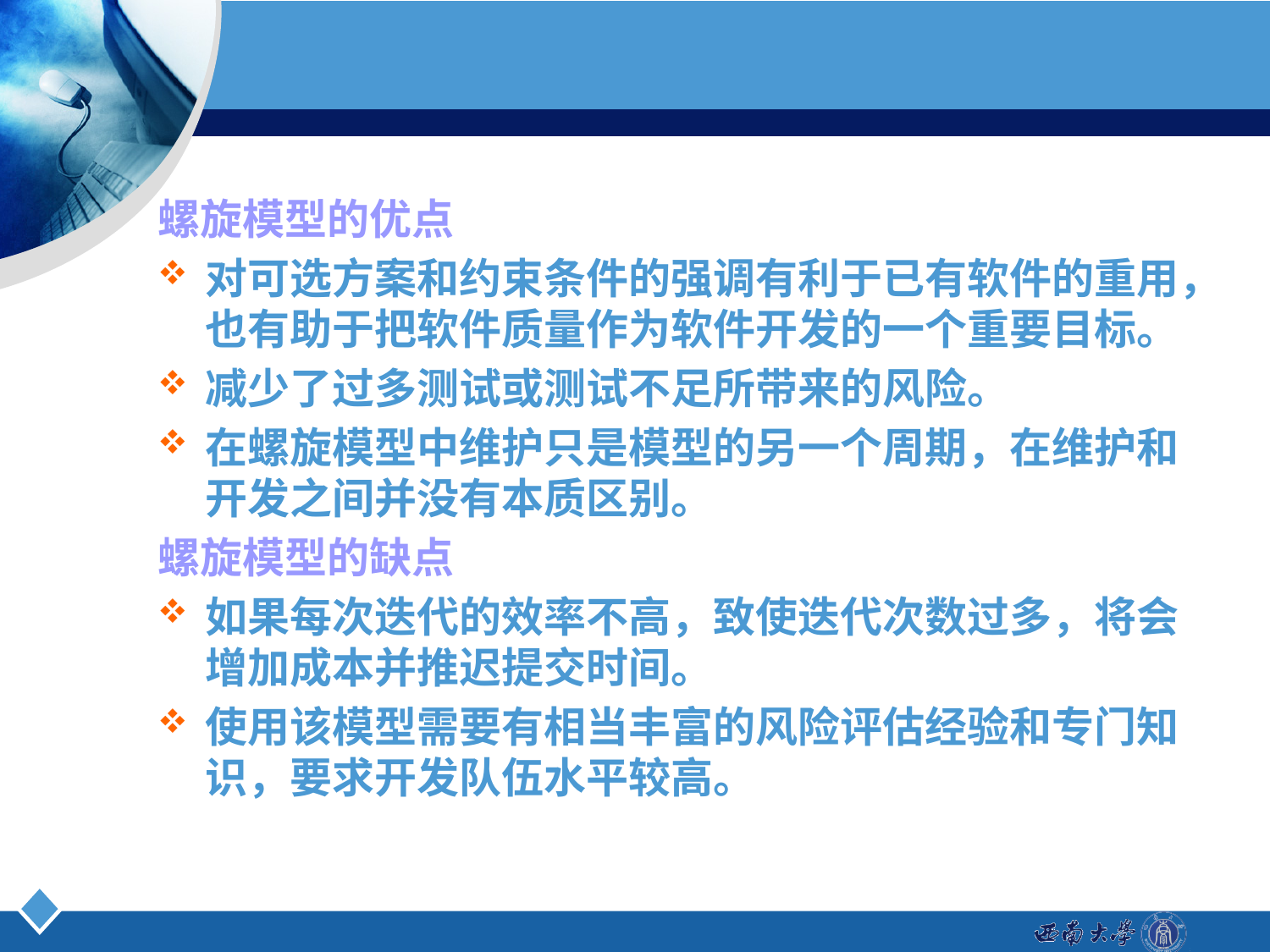

螺旋模型的优点
对可选方案和约束条件的强调有利于已有软件的重用，也有助于把软件质量作为软件开发的一个重要目标。
减少了过多测试或测试不足所带来的风险。
在螺旋模型中维护只是模型的另一个周期，在维护和开发之间并没有本质区别。
螺旋模型的缺点
如果每次迭代的效率不高，致使迭代次数过多，将会增加成本并推迟提交时间。
使用该模型需要有相当丰富的风险评估经验和专门知识，要求开发队伍水平较高。